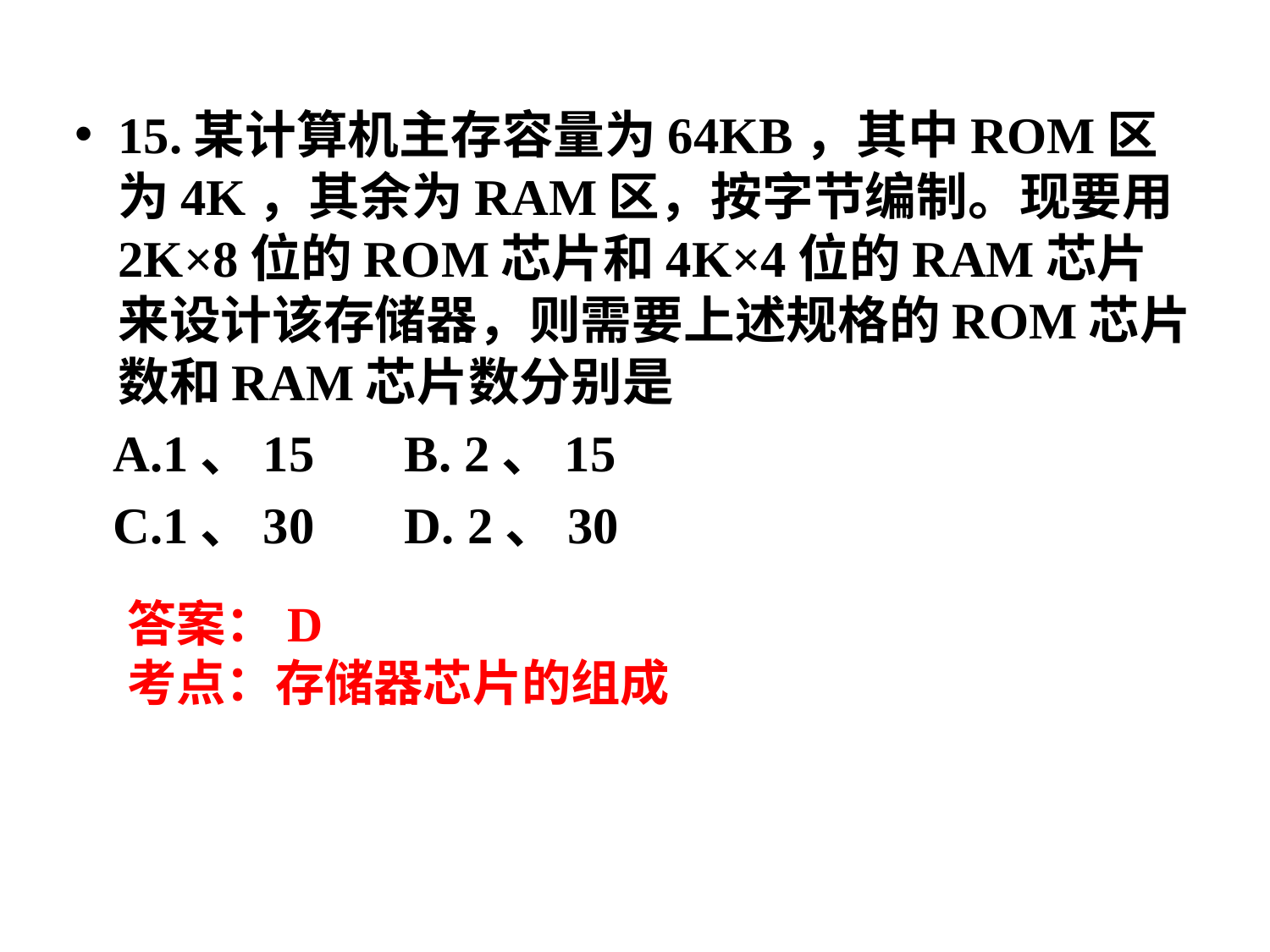

15.某计算机主存容量为64KB，其中ROM区为4K，其余为RAM区，按字节编制。现要用2K×8位的ROM芯片和4K×4位的RAM芯片来设计该存储器，则需要上述规格的ROM芯片数和RAM芯片数分别是
   A.1、15       B. 2、15
   C.1、30       D. 2、30
答案：D
考点：存储器芯片的组成